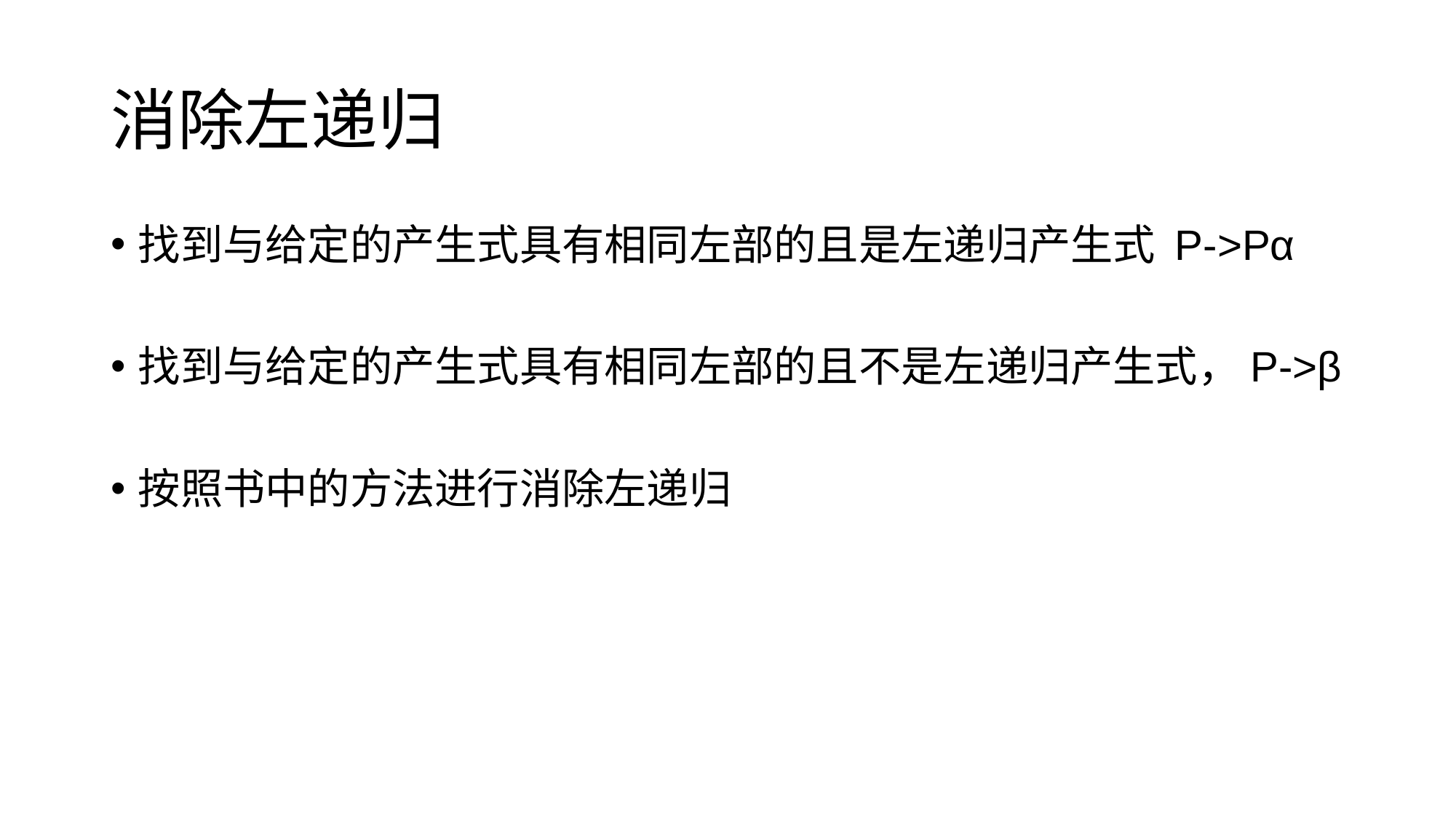

# 消除左递归
找到与给定的产生式具有相同左部的且是左递归产生式 P->Pα

找到与给定的产生式具有相同左部的且不是左递归产生式，P->β

按照书中的方法进行消除左递归